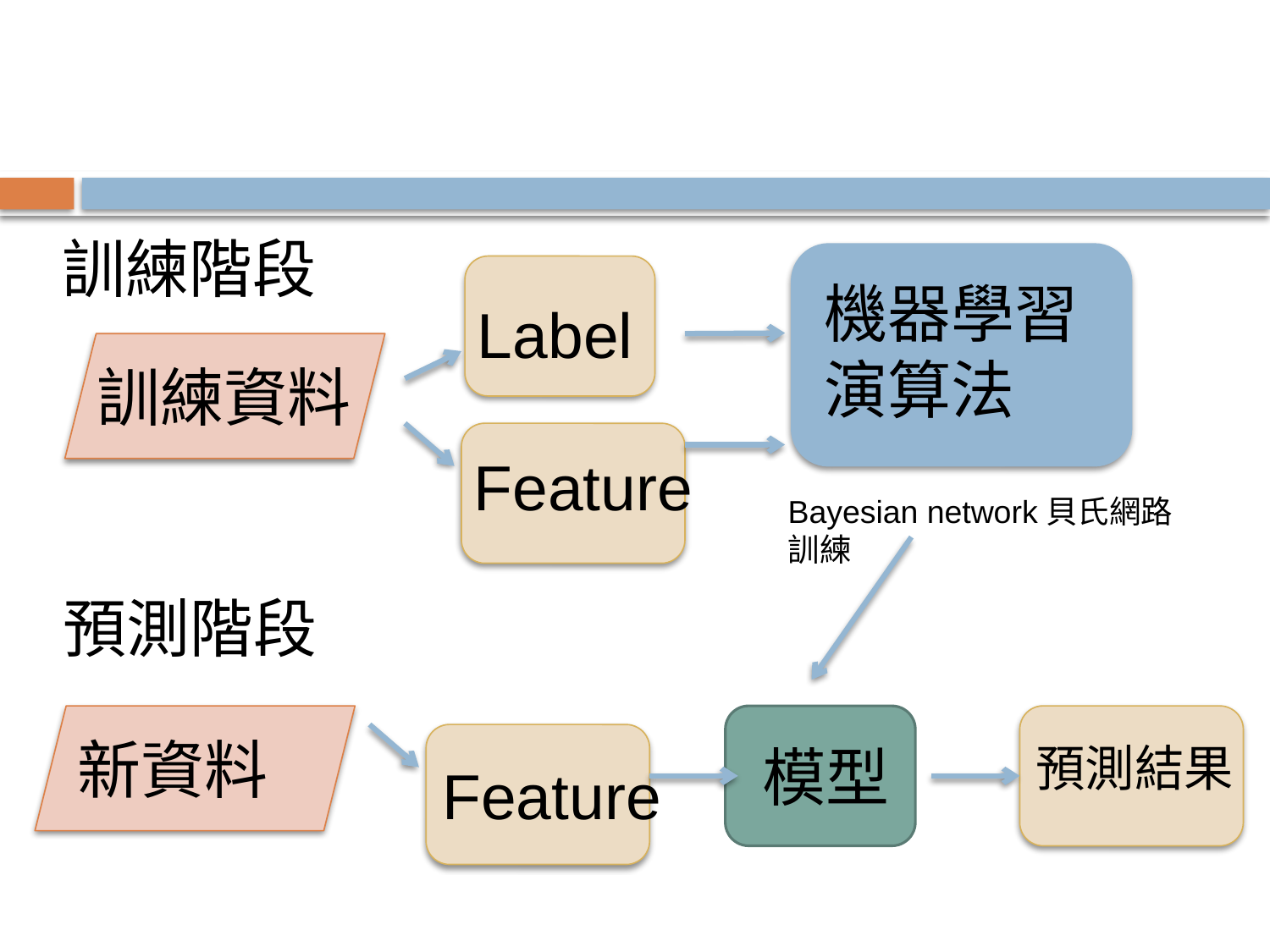

#
訓練階段

機器學習
演算法
Label

訓練資料

Feature
Bayesian network貝氏網路
訓練
預測階段

新資料

模型
預測結果
Feature